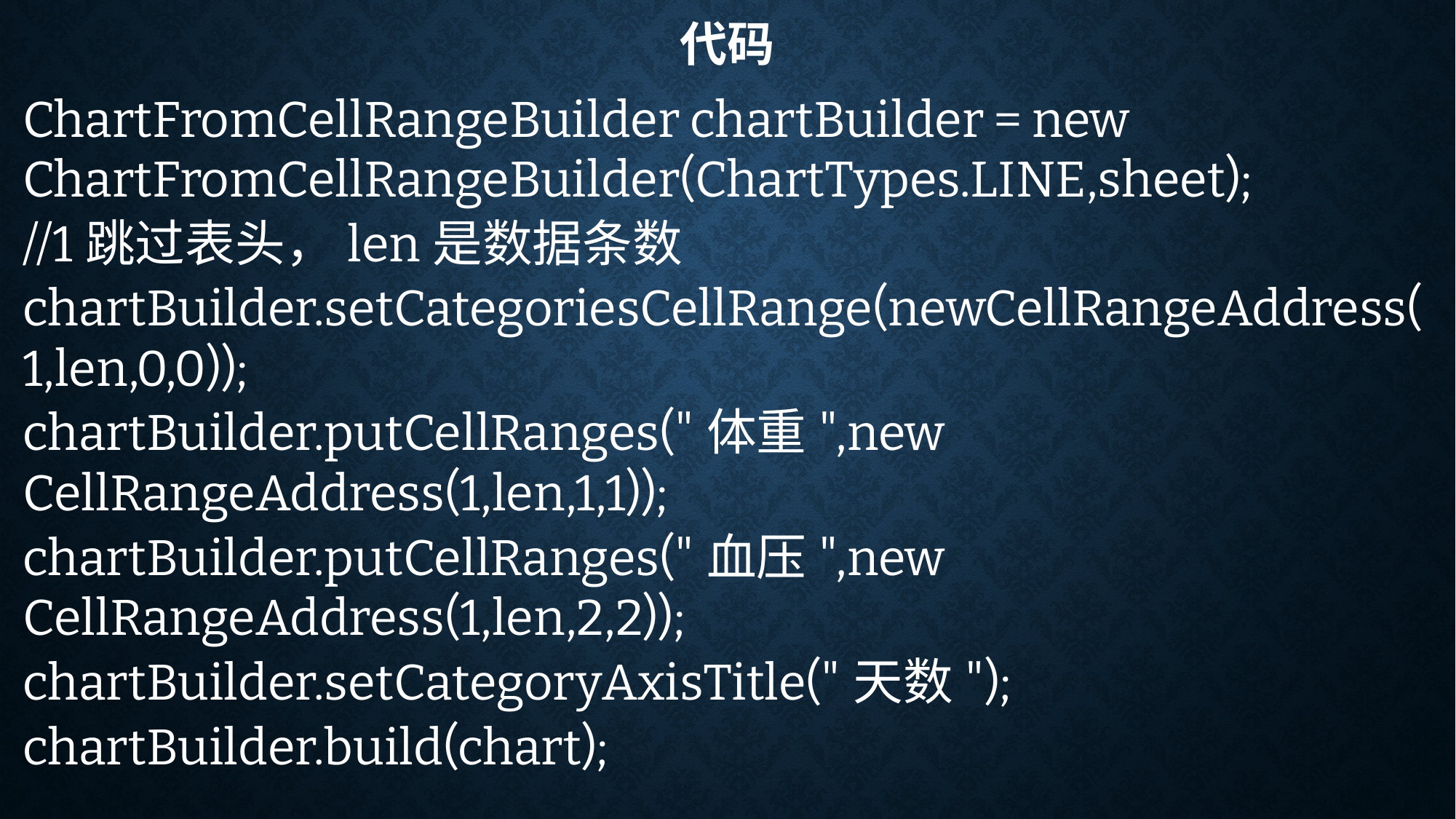

# 代码
ChartFromCellRangeBuilder chartBuilder = new ChartFromCellRangeBuilder(ChartTypes.LINE,sheet);
//1跳过表头，len是数据条数
chartBuilder.setCategoriesCellRange(newCellRangeAddress(1,len,0,0));
chartBuilder.putCellRanges("体重",new CellRangeAddress(1,len,1,1));
chartBuilder.putCellRanges("血压",new CellRangeAddress(1,len,2,2));
chartBuilder.setCategoryAxisTitle("天数");
chartBuilder.build(chart);